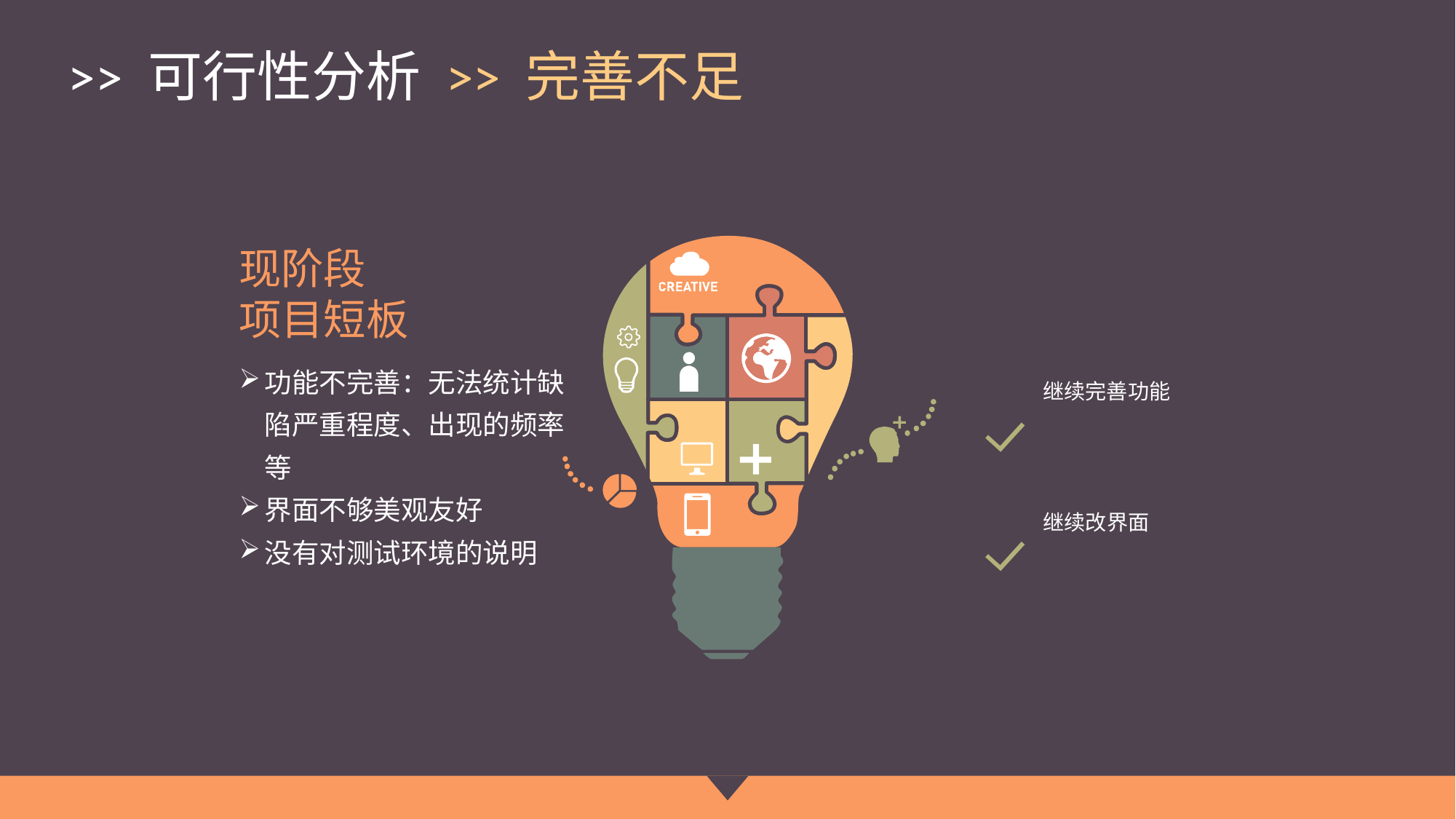

# >> 可行性分析 >> 完善不足

现阶段
项目短板
功能不完善：无法统计缺陷严重程度、出现的频率等
界面不够美观友好
没有对测试环境的说明

继续完善功能

继续改界面